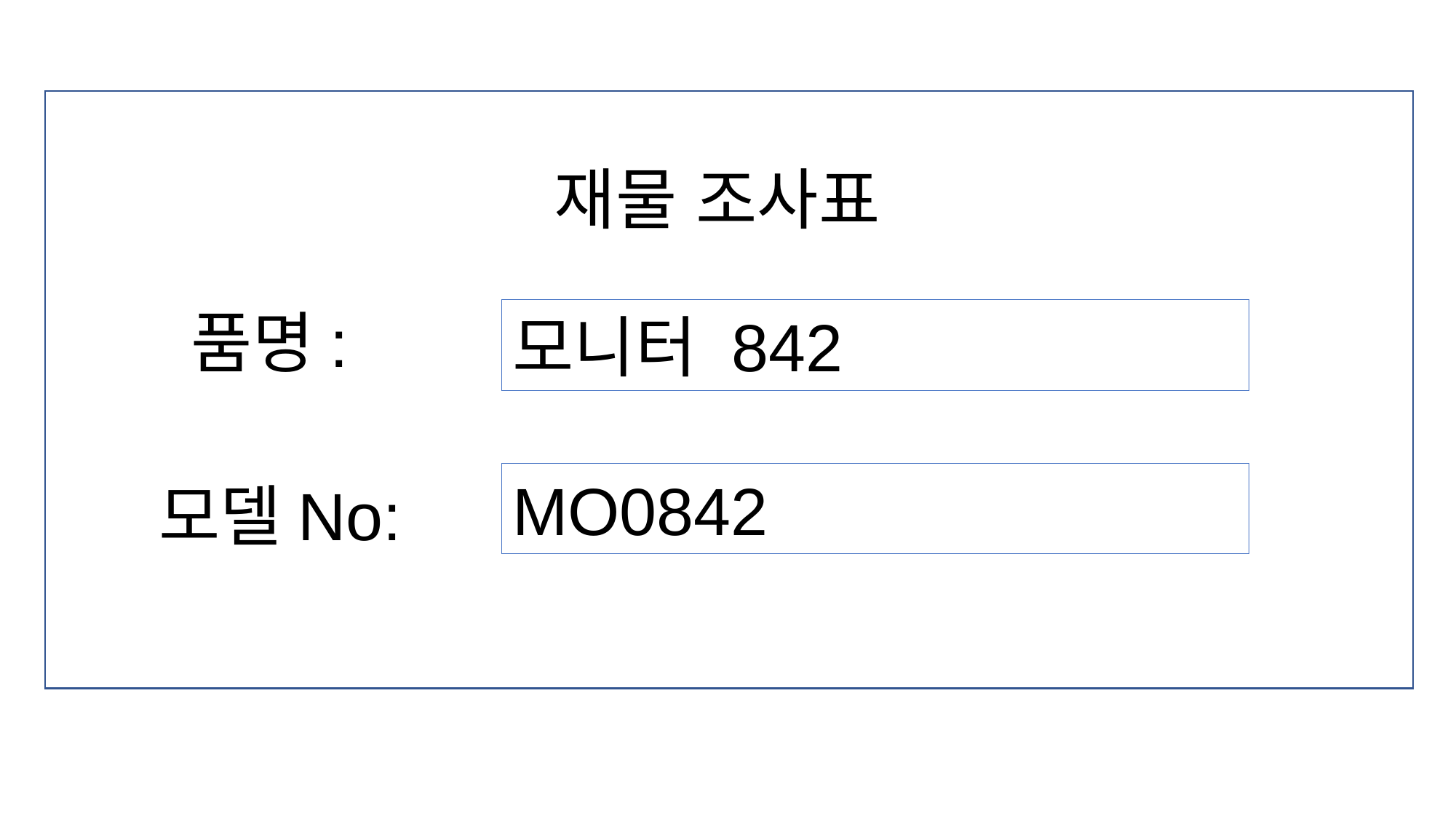

재물 조사표
품명:
모니터 842
MO0842
모델No: